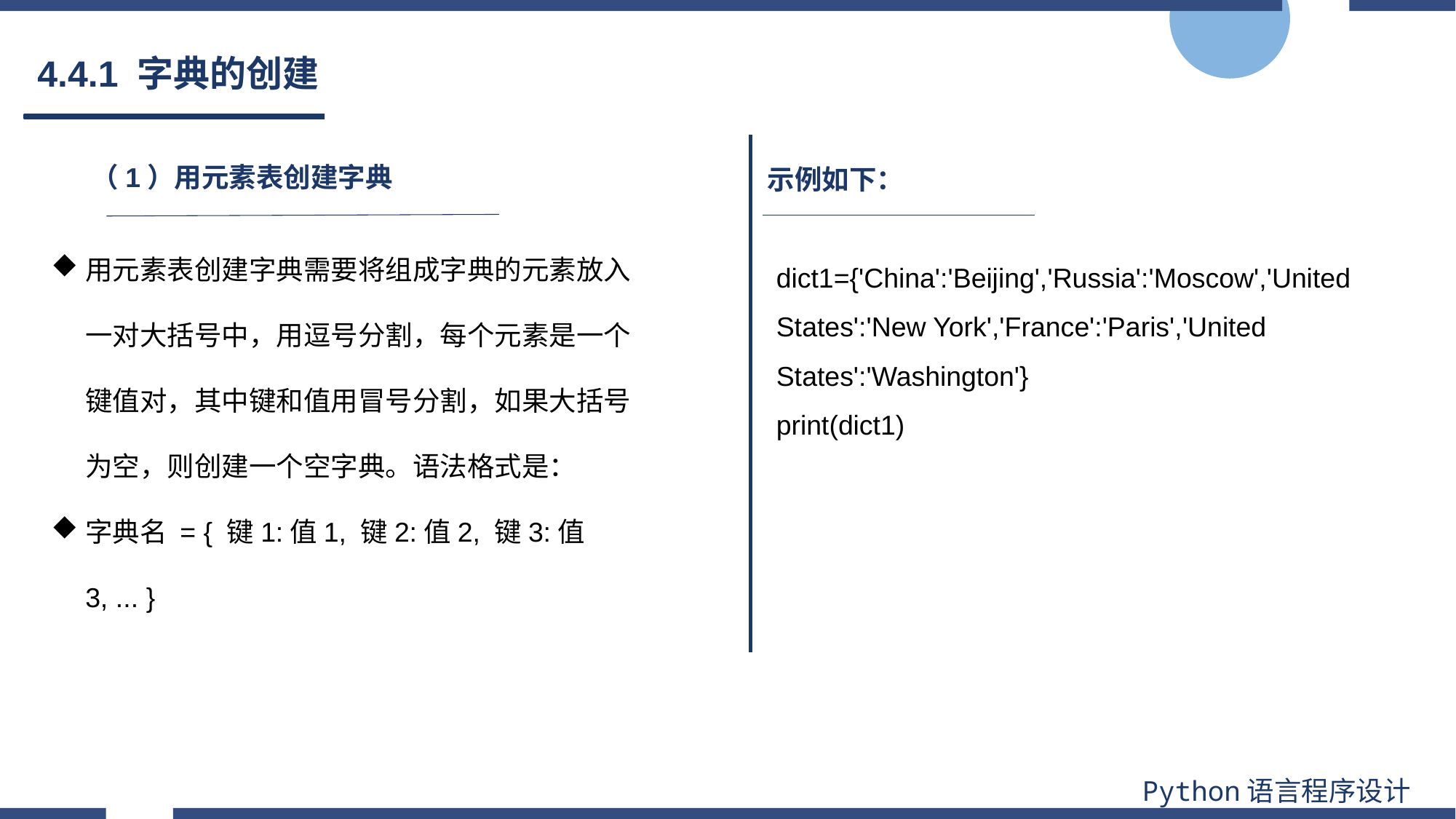

# 4.4.1 字典的创建
（1）用元素表创建字典
示例如下：
用元素表创建字典需要将组成字典的元素放入一对大括号中，用逗号分割，每个元素是一个键值对，其中键和值用冒号分割，如果大括号为空，则创建一个空字典。语法格式是：
字典名 = { 键1:值1, 键2:值2, 键3:值3, ... }
dict1={'China':'Beijing','Russia':'Moscow','United States':'New York','France':'Paris','United States':'Washington'}
print(dict1)